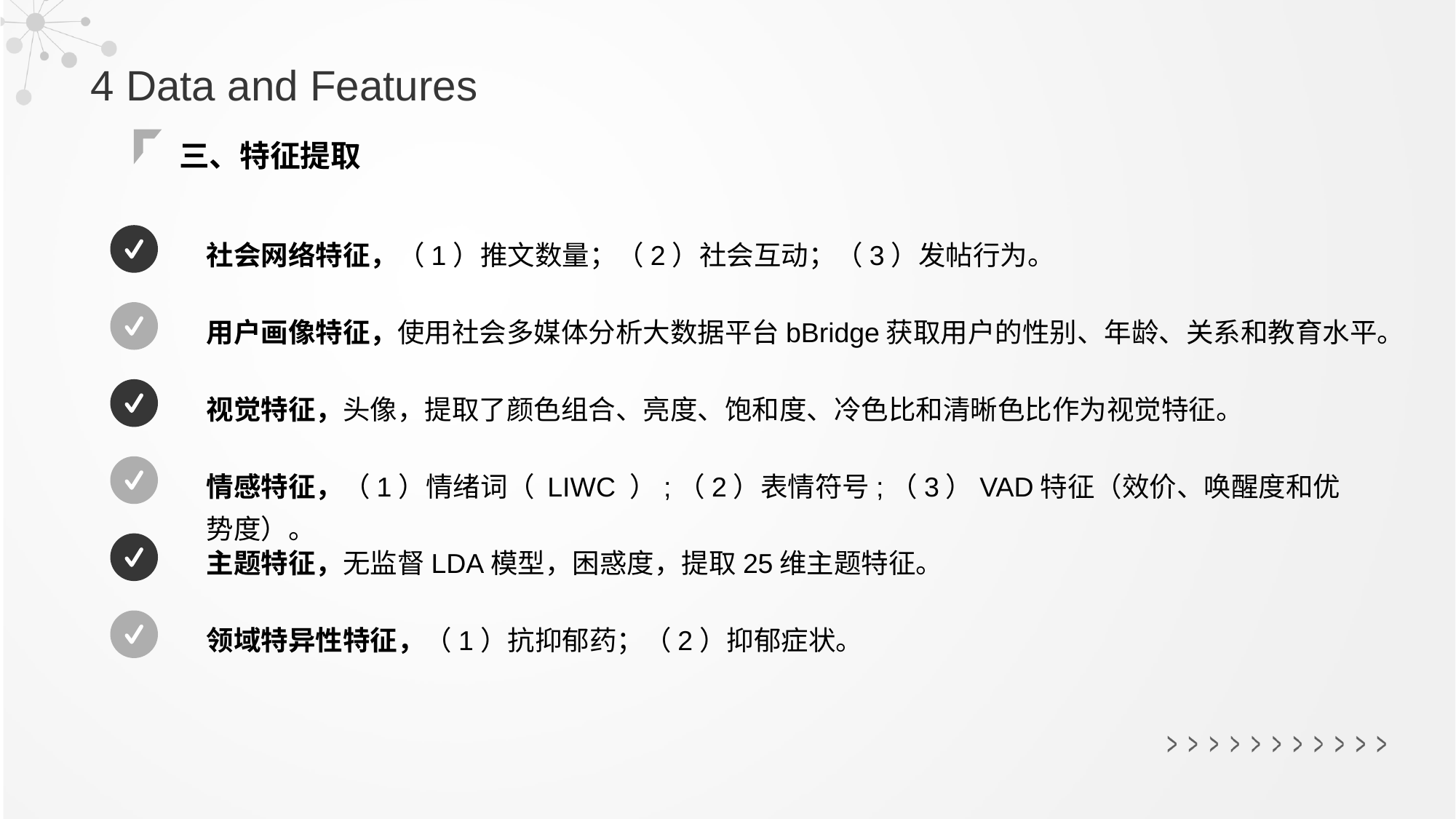

4 Data and Features

三、特征提取
社会网络特征，（1）推文数量；（2）社会互动；（3）发帖行为。

用户画像特征，使用社会多媒体分析大数据平台bBridge获取用户的性别、年龄、关系和教育水平。

视觉特征，头像，提取了颜色组合、亮度、饱和度、冷色比和清晰色比作为视觉特征。

情感特征，（1）情绪词（ LIWC ）;（2）表情符号;（3）VAD特征（效价、唤醒度和优势度）。

主题特征，无监督LDA模型，困惑度，提取25维主题特征。

领域特异性特征，（1）抗抑郁药；（2）抑郁症状。